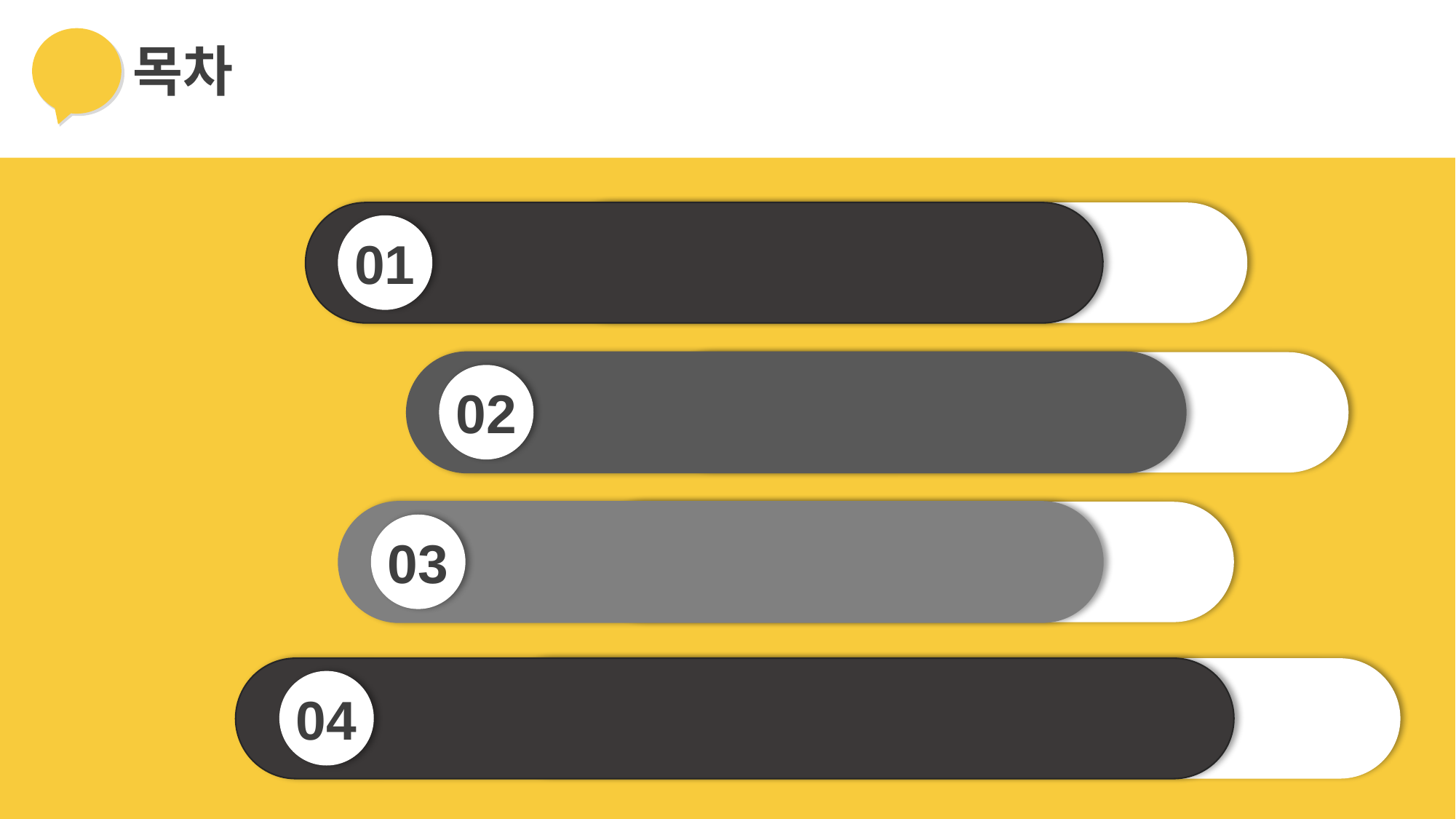

목차

01
서론
AOS장르 소개

02
본론 1
주제 선정이유와 목표 소개

03
본론 2
1주차의 기록

04
계획
다음주 계획 소개